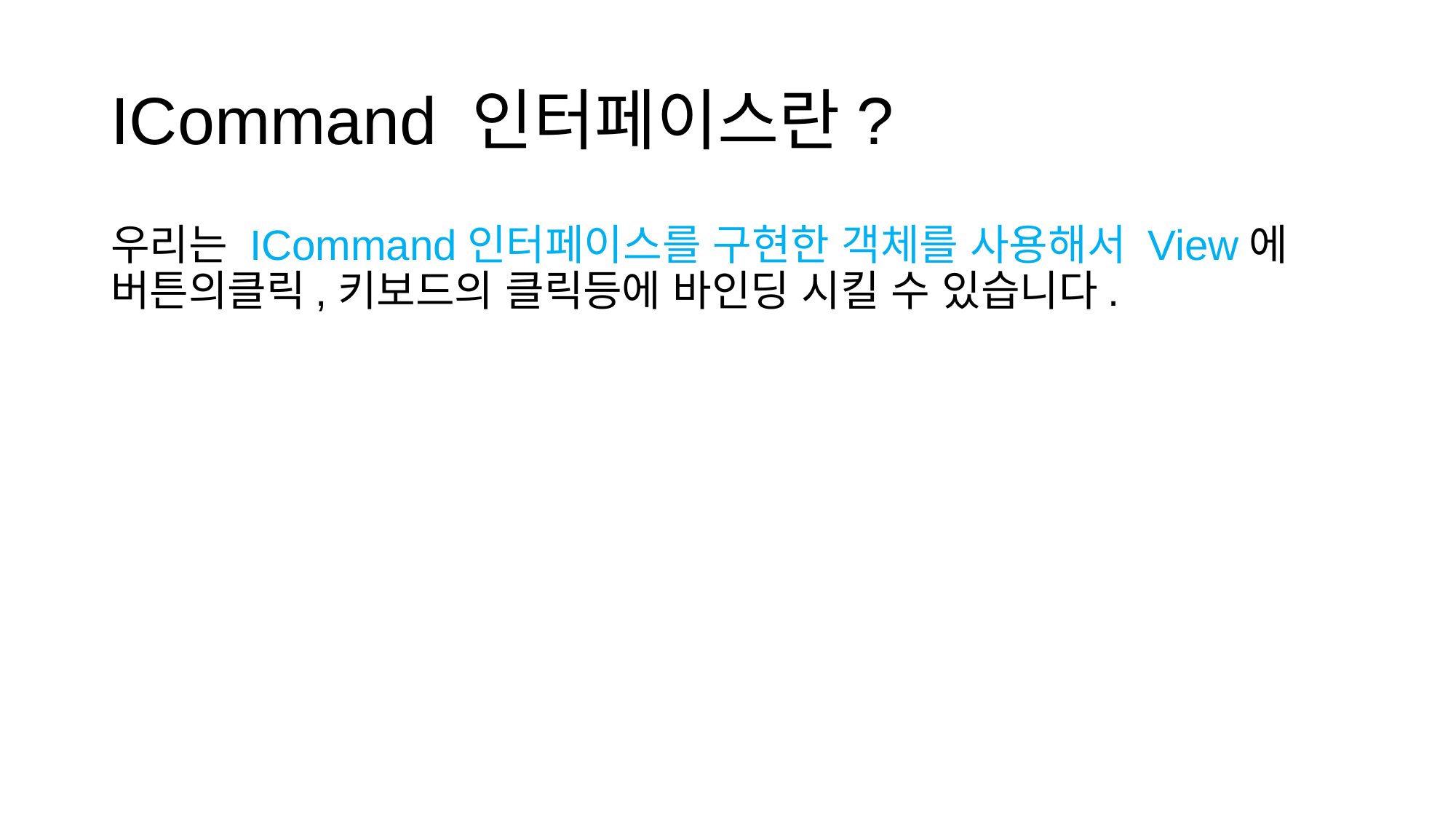

# ICommand 인터페이스란?
우리는 ICommand인터페이스를 구현한 객체를 사용해서 View에 버튼의클릭,키보드의 클릭등에 바인딩 시킬 수 있습니다.